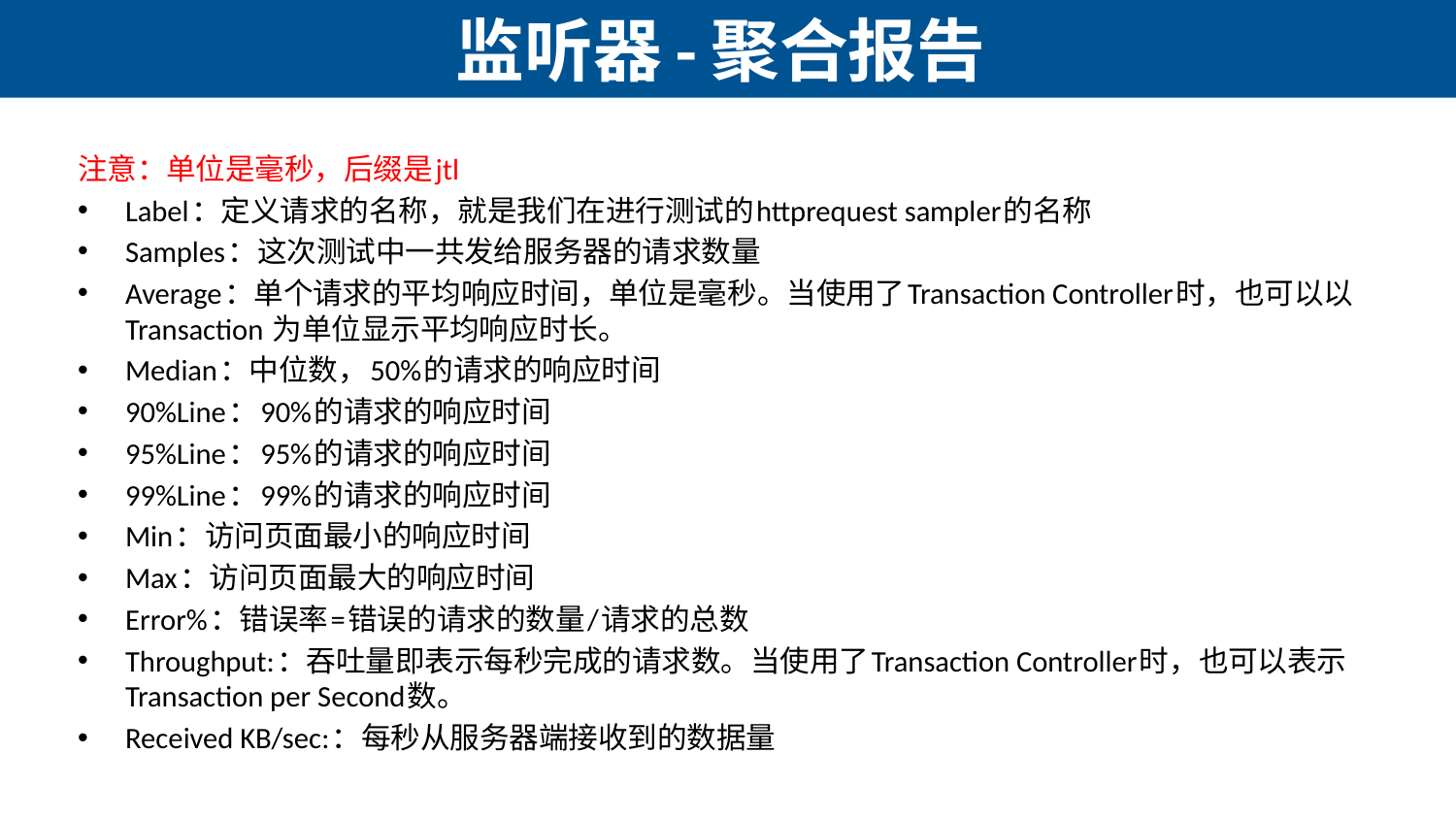

# 监听器-聚合报告
注意：单位是毫秒，后缀是jtl
Label：定义请求的名称，就是我们在进行测试的httprequest sampler的名称
Samples：这次测试中一共发给服务器的请求数量
Average：单个请求的平均响应时间，单位是毫秒。当使用了Transaction Controller时，也可以以Transaction 为单位显示平均响应时长。
Median：中位数，50%的请求的响应时间
90%Line：90%的请求的响应时间
95%Line：95%的请求的响应时间
99%Line：99%的请求的响应时间
Min：访问页面最小的响应时间
Max：访问页面最大的响应时间
Error%：错误率=错误的请求的数量/请求的总数
Throughput:：吞吐量即表示每秒完成的请求数。当使用了Transaction Controller时，也可以表示Transaction per Second数。
Received KB/sec:：每秒从服务器端接收到的数据量